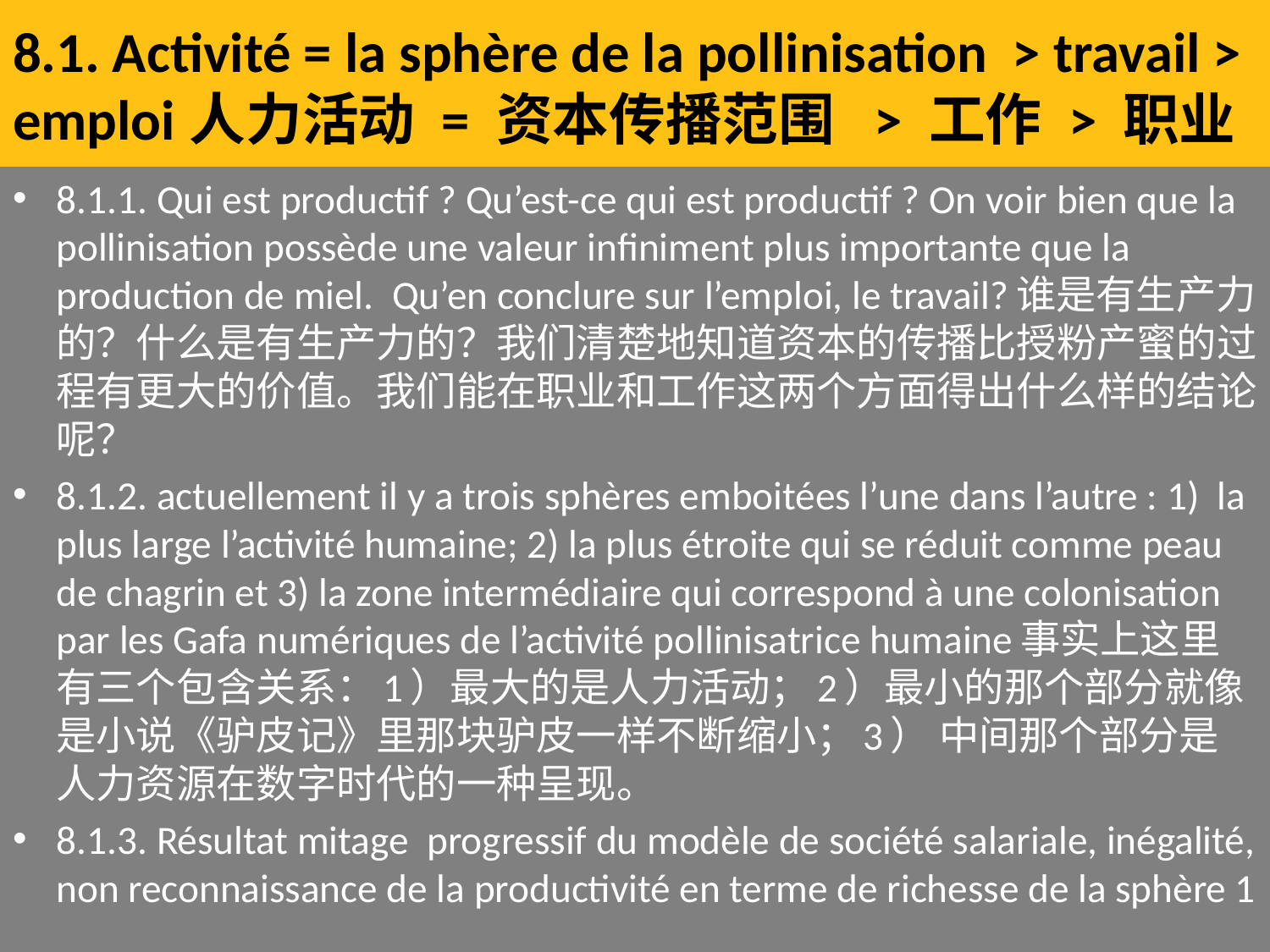

# 8.1. Activité = la sphère de la pollinisation  > travail > emploi人力活动 = 资本传播范围  > 工作 > 职业
8.1.1. Qui est productif ? Qu’est-ce qui est productif ? On voir bien que la pollinisation possède une valeur infiniment plus importante que la production de miel.  Qu’en conclure sur l’emploi, le travail?谁是有生产力的？什么是有生产力的？我们清楚地知道资本的传播比授粉产蜜的过程有更大的价值。我们能在职业和工作这两个方面得出什么样的结论呢？
8.1.2. actuellement il y a trois sphères emboitées l’une dans l’autre : 1)  la plus large l’activité humaine; 2) la plus étroite qui se réduit comme peau de chagrin et 3) la zone intermédiaire qui correspond à une colonisation par les Gafa numériques de l’activité pollinisatrice humaine事实上这里有三个包含关系：1）最大的是人力活动；2）最小的那个部分就像是小说《驴皮记》里那块驴皮一样不断缩小；3） 中间那个部分是人力资源在数字时代的一种呈现。
8.1.3. Résultat mitage  progressif du modèle de société salariale, inégalité, non reconnaissance de la productivité en terme de richesse de la sphère 1